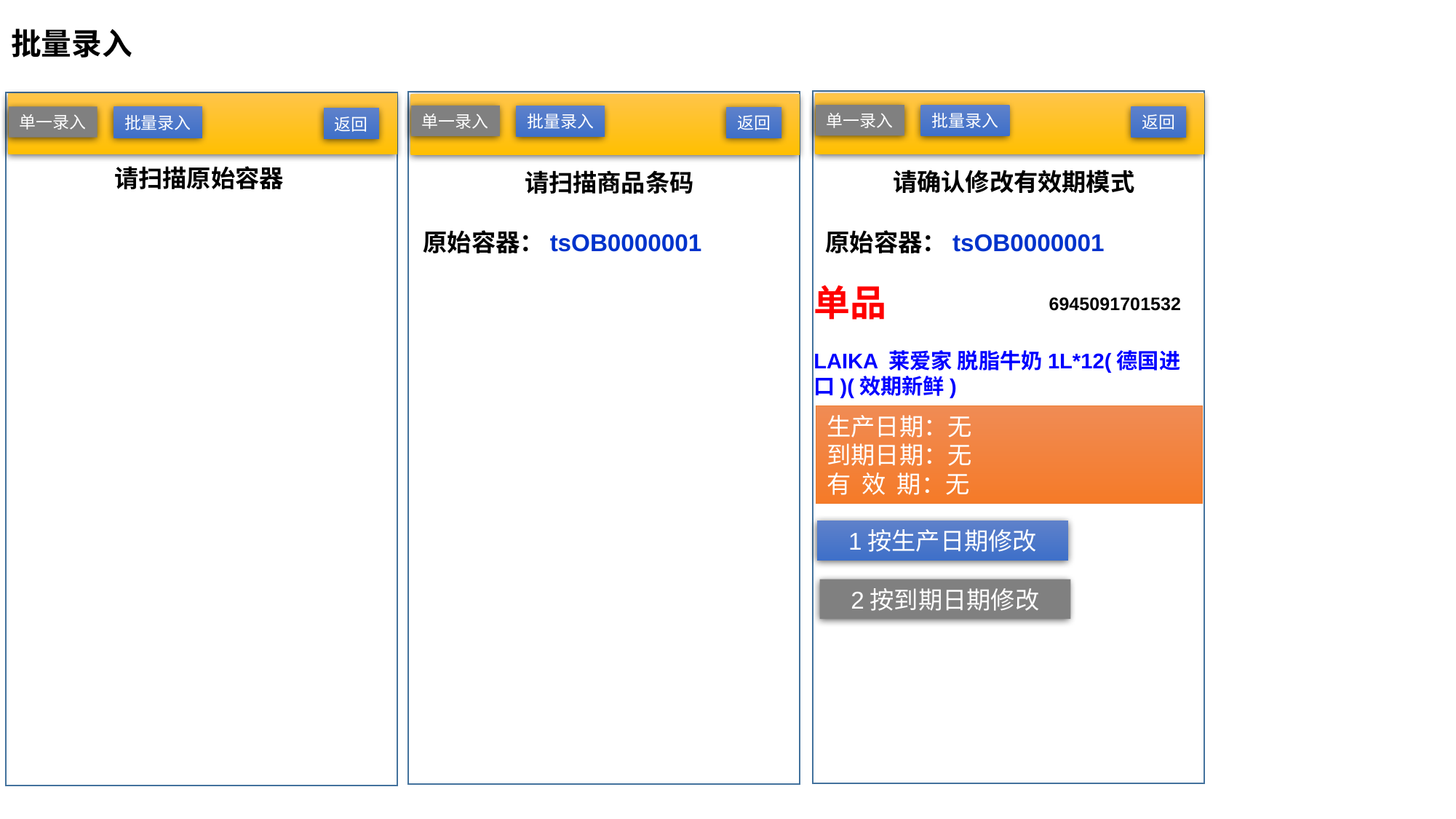

# 批量录入

单一录入
批量录入
单一录入
批量录入
返回
单一录入
批量录入
返回
返回
请扫描原始容器
请确认修改有效期模式
请扫描商品条码
原始容器：tsOB0000001
原始容器：tsOB0000001
单品
6945091701532
LAIKA 莱爱家 脱脂牛奶1L*12(德国进口)(效期新鲜)
生产日期：无
到期日期：无
有  效  期：无
1按生产日期修改
2按到期日期修改